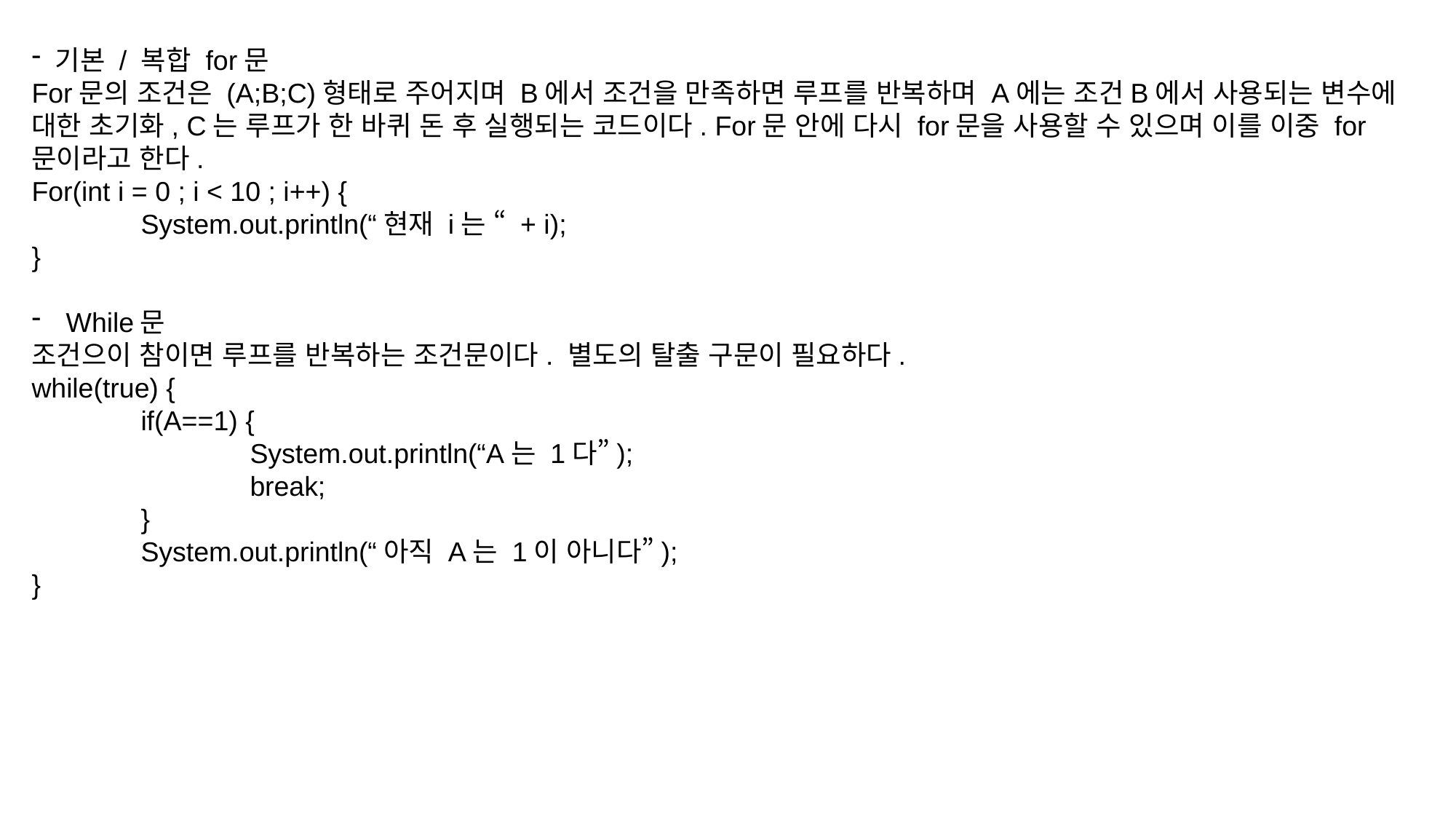

기본 / 복합 for문
For문의 조건은 (A;B;C)형태로 주어지며 B에서 조건을 만족하면 루프를 반복하며 A에는 조건B에서 사용되는 변수에 대한 초기화, C는 루프가 한 바퀴 돈 후 실행되는 코드이다. For문 안에 다시 for문을 사용할 수 있으며 이를 이중 for문이라고 한다.
For(int i = 0 ; i < 10 ; i++) {
	System.out.println(“현재 i는 “ + i);
}

While문
조건으이 참이면 루프를 반복하는 조건문이다. 별도의 탈출 구문이 필요하다.
while(true) {
	if(A==1) {
		System.out.println(“A는 1다”);
		break;
	}
	System.out.println(“아직 A는 1이 아니다”);
}